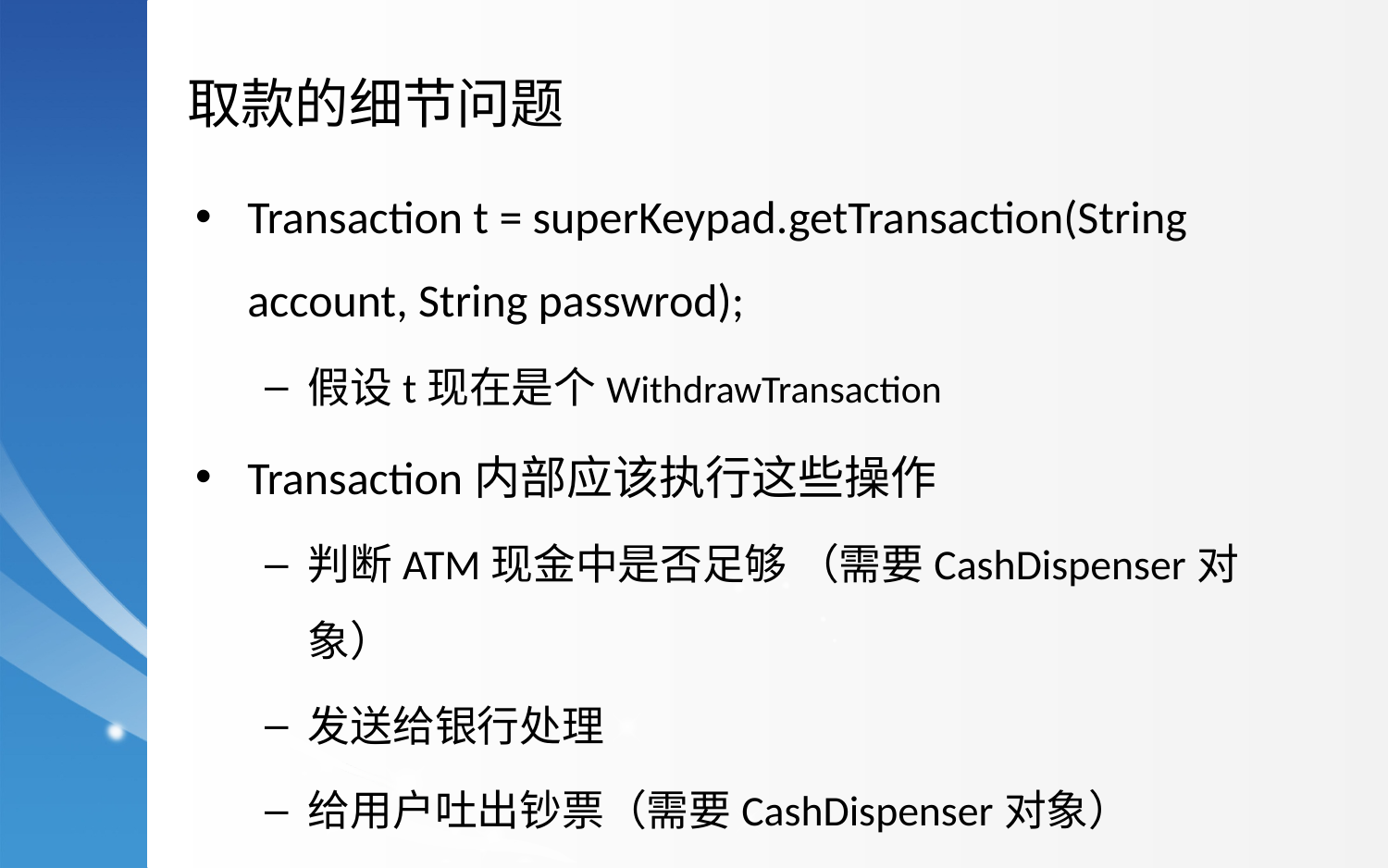

取款的细节问题

Transaction t = superKeypad.getTransaction(String account, String passwrod);
假设t现在是个WithdrawTransaction
Transaction内部应该执行这些操作
判断ATM现金中是否足够 （需要CashDispenser对象）
发送给银行处理
给用户吐出钞票（需要CashDispenser对象）